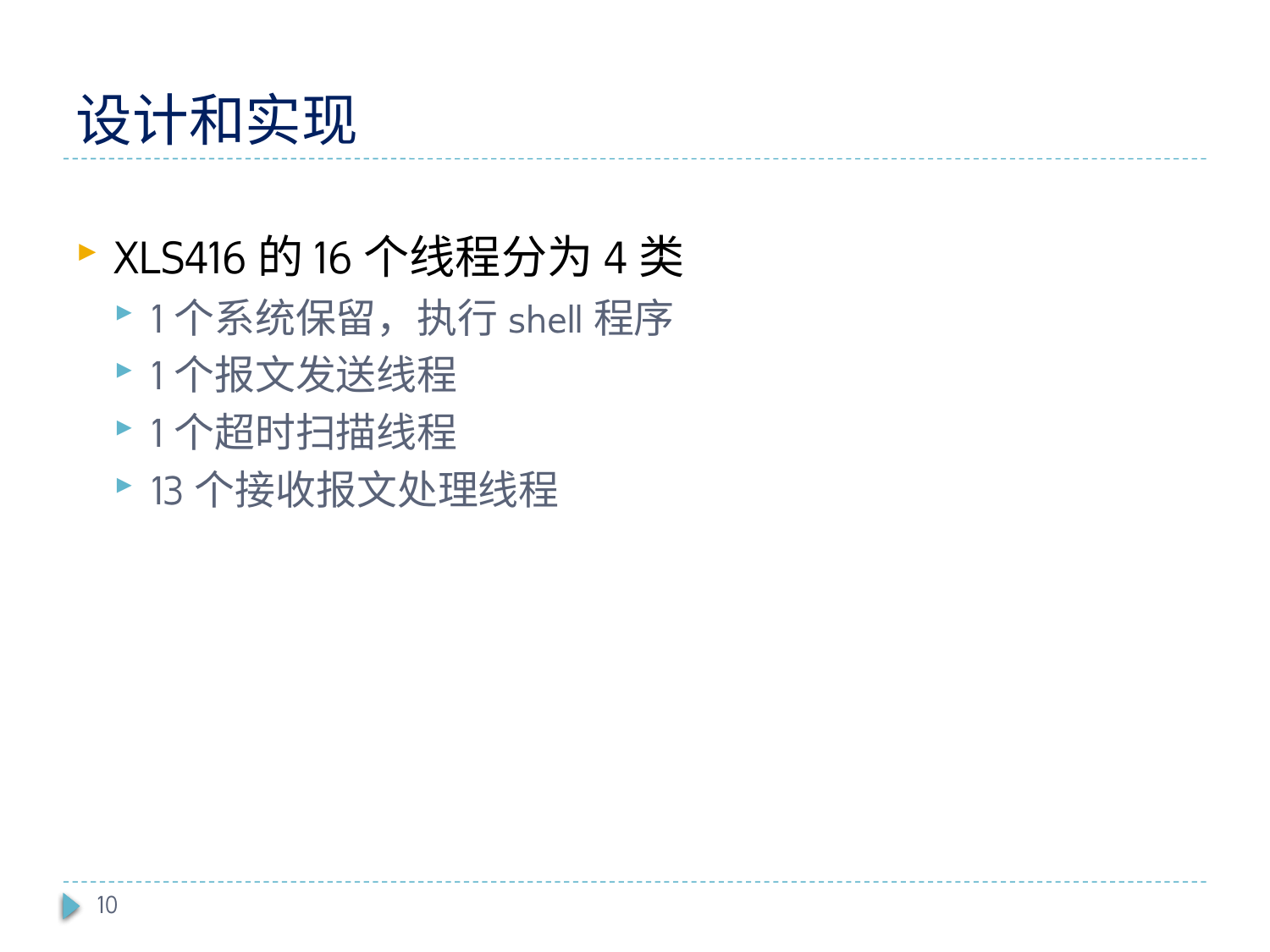

# 设计和实现
XLS416的16个线程分为4类
1个系统保留，执行shell程序
1个报文发送线程
1个超时扫描线程
13个接收报文处理线程
10